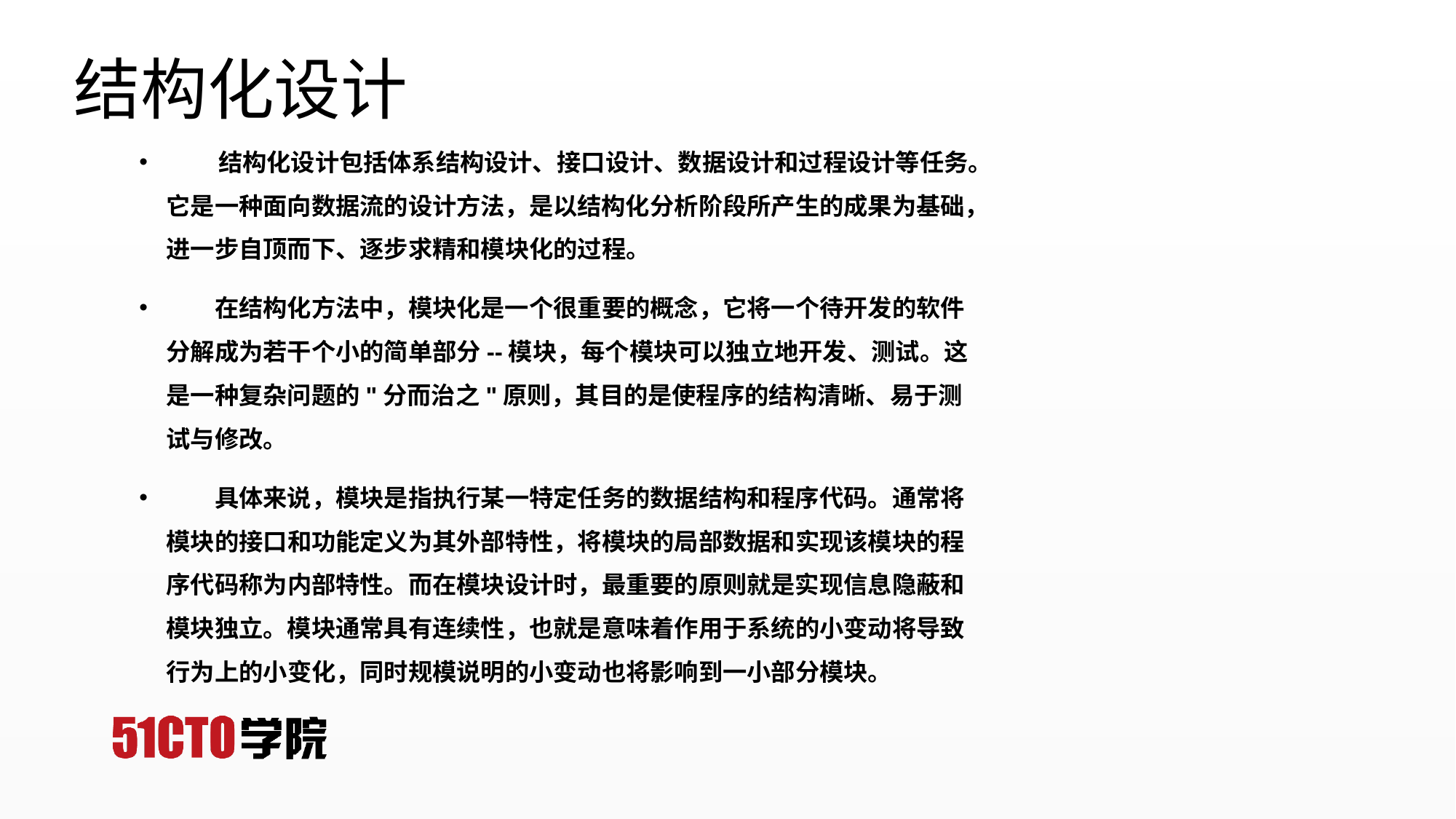

# 结构化设计
    　结构化设计包括体系结构设计、接口设计、数据设计和过程设计等任务。它是一种面向数据流的设计方法，是以结构化分析阶段所产生的成果为基础，进一步自顶而下、逐步求精和模块化的过程。
　　在结构化方法中，模块化是一个很重要的概念，它将一个待开发的软件分解成为若干个小的简单部分--模块，每个模块可以独立地开发、测试。这是一种复杂问题的"分而治之"原则，其目的是使程序的结构清晰、易于测试与修改。
　　具体来说，模块是指执行某一特定任务的数据结构和程序代码。通常将模块的接口和功能定义为其外部特性，将模块的局部数据和实现该模块的程序代码称为内部特性。而在模块设计时，最重要的原则就是实现信息隐蔽和模块独立。模块通常具有连续性，也就是意味着作用于系统的小变动将导致行为上的小变化，同时规模说明的小变动也将影响到一小部分模块。